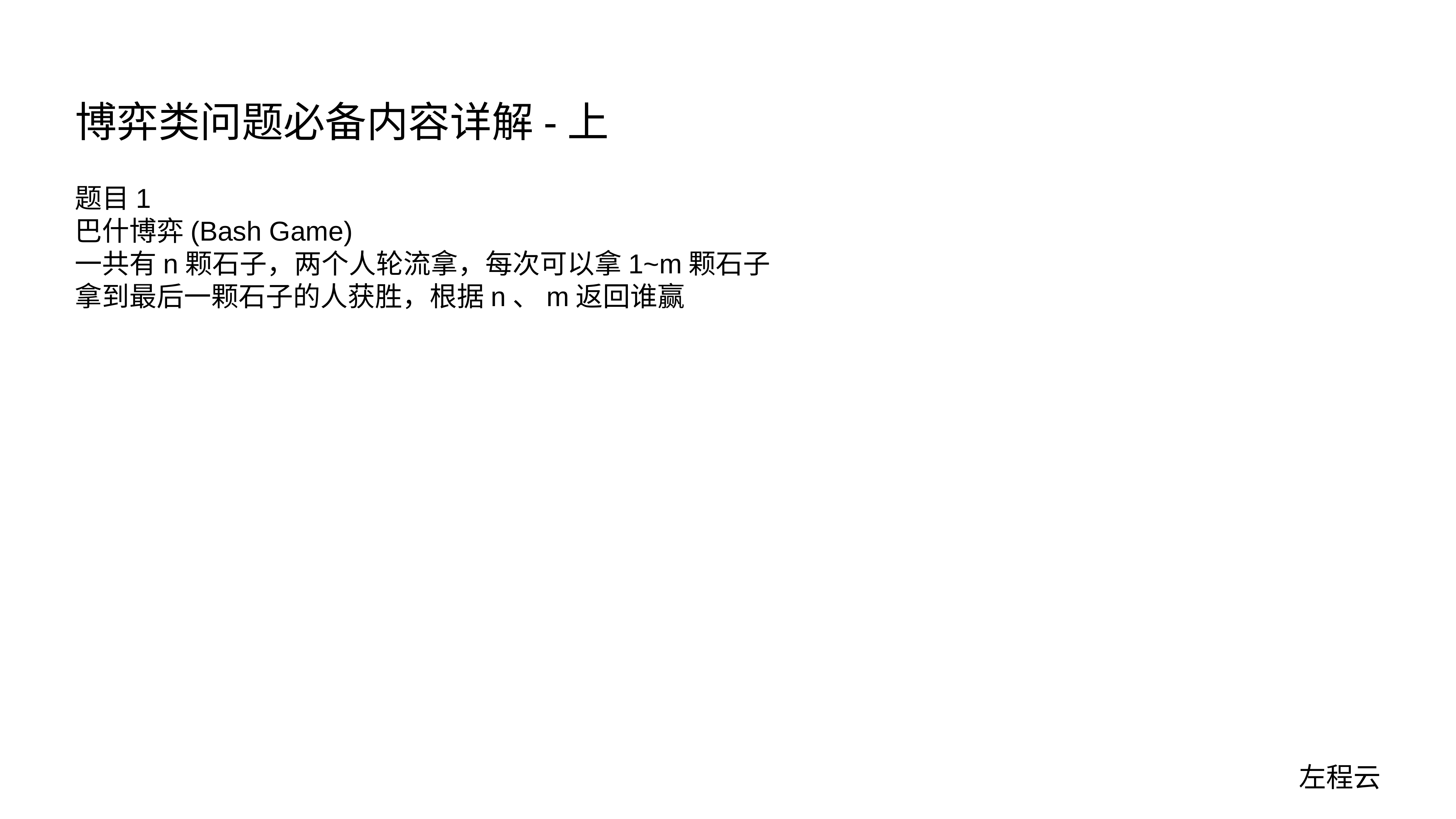

# 博弈类问题必备内容详解-上
题目1
巴什博弈(Bash Game)
一共有n颗石子，两个人轮流拿，每次可以拿1~m颗石子
拿到最后一颗石子的人获胜，根据n、m返回谁赢

左程云